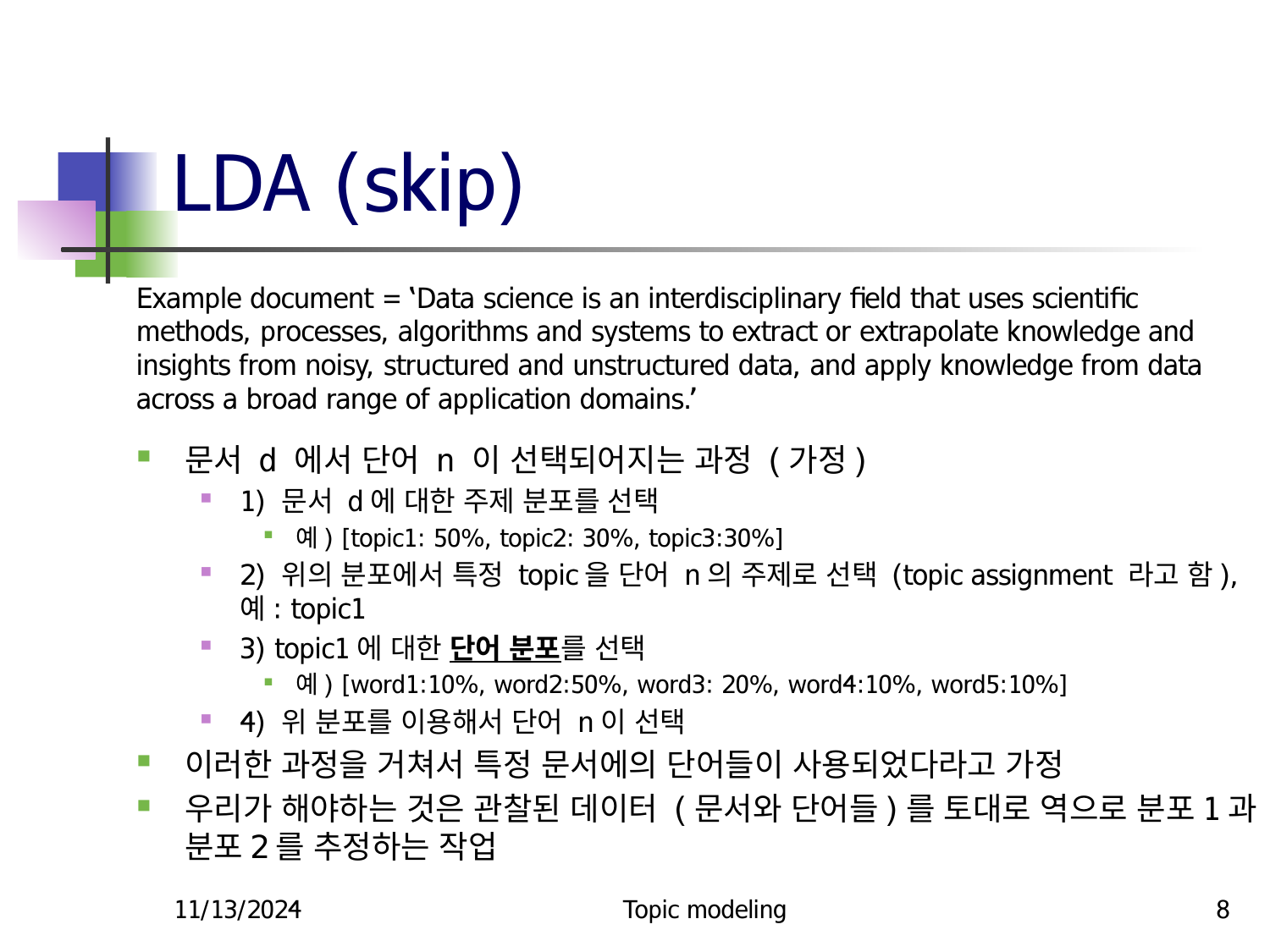

# LDA (skip)
Example document = ‘Data science is an interdisciplinary field that uses scientific methods, processes, algorithms and systems to extract or extrapolate knowledge and insights from noisy, structured and unstructured data, and apply knowledge from data across a broad range of application domains.’
문서 d 에서 단어 n 이 선택되어지는 과정 (가정)
1) 문서 d에 대한 주제 분포를 선택
예) [topic1: 50%, topic2: 30%, topic3:30%]
2) 위의 분포에서 특정 topic을 단어 n의 주제로 선택 (topic assignment 라고 함), 예: topic1
3) topic1에 대한 단어 분포를 선택
예) [word1:10%, word2:50%, word3: 20%, word4:10%, word5:10%]
4) 위 분포를 이용해서 단어 n이 선택
이러한 과정을 거쳐서 특정 문서에의 단어들이 사용되었다라고 가정
우리가 해야하는 것은 관찰된 데이터 (문서와 단어들)를 토대로 역으로 분포1과 분포2를 추정하는 작업
11/13/2024
Topic modeling
8